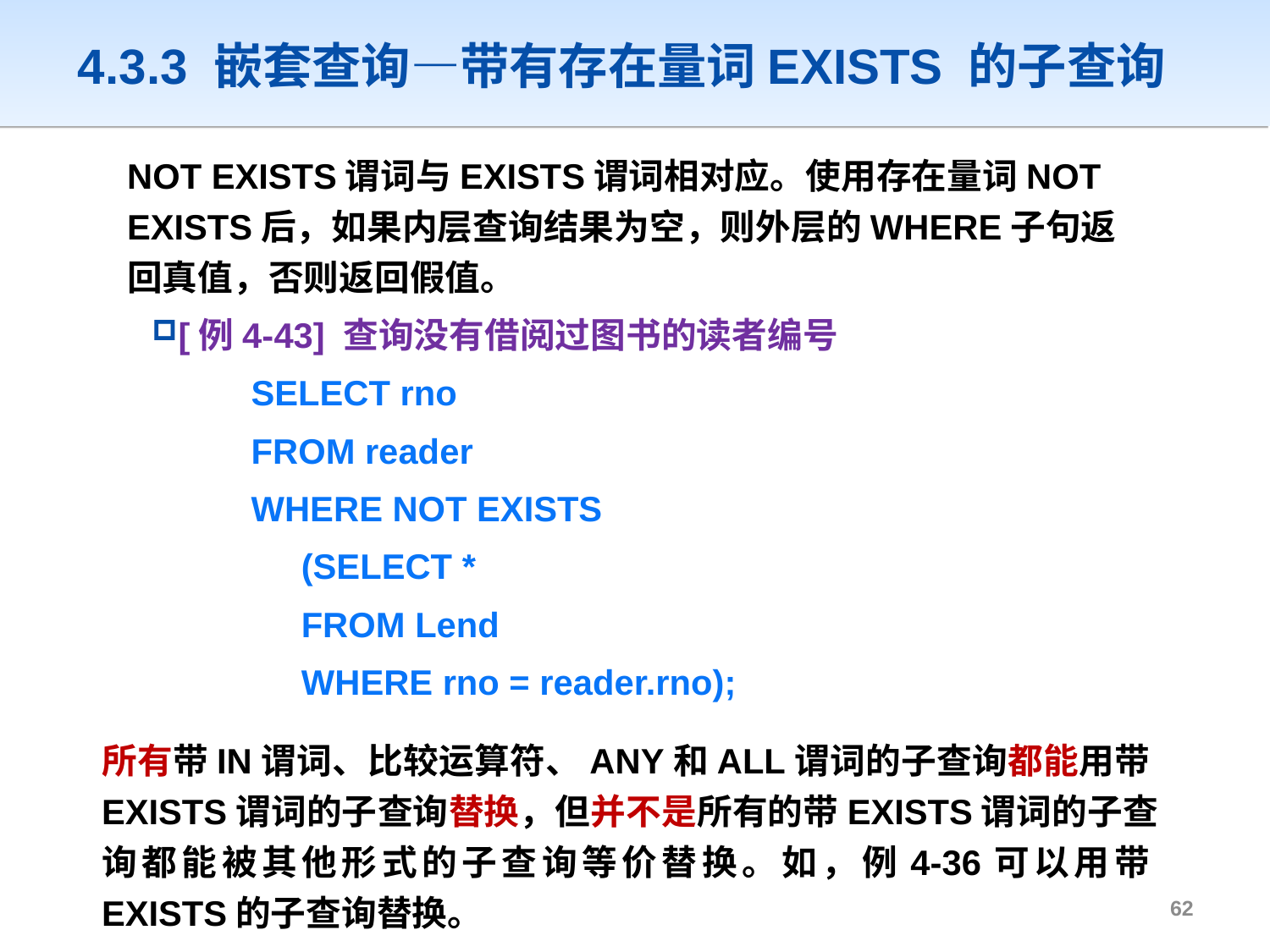

# 4.3.3 嵌套查询—带有存在量词EXISTS 的子查询
	NOT EXISTS谓词与EXISTS谓词相对应。使用存在量词NOT EXISTS后，如果内层查询结果为空，则外层的WHERE子句返回真值，否则返回假值。
[例4-43] 查询没有借阅过图书的读者编号
SELECT rno
FROM reader
WHERE NOT EXISTS
(SELECT *
FROM Lend
WHERE rno = reader.rno);

所有带IN谓词、比较运算符、ANY和ALL谓词的子查询都能用带EXISTS谓词的子查询替换，但并不是所有的带EXISTS谓词的子查询都能被其他形式的子查询等价替换。如，例4-36可以用带EXISTS的子查询替换。
62